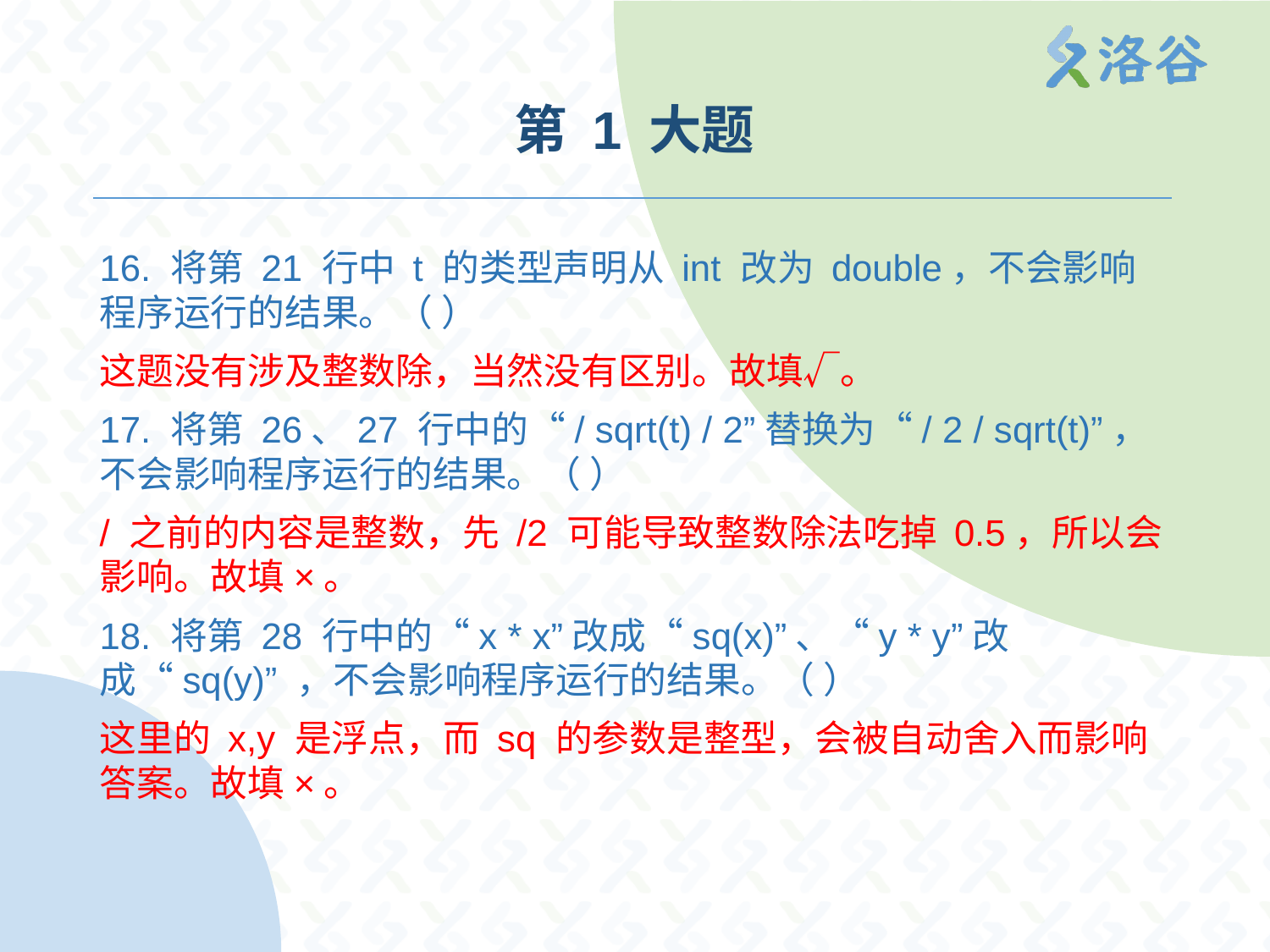

# 第 1 大题
16. 将第 21 行中 t 的类型声明从 int 改为 double，不会影响程序运行的结果。（ ）
这题没有涉及整数除，当然没有区别。故填√。
17. 将第 26、27 行中的“/ sqrt(t) / 2”替换为“/ 2 / sqrt(t)”，不会影响程序运行的结果。（ ）
/ 之前的内容是整数，先 /2 可能导致整数除法吃掉 0.5，所以会影响。故填×。
18. 将第 28 行中的“x * x”改成“sq(x)”、“y * y”改成“sq(y)” ，不会影响程序运行的结果。（ ）
这里的 x,y 是浮点，而 sq 的参数是整型，会被自动舍入而影响答案。故填×。